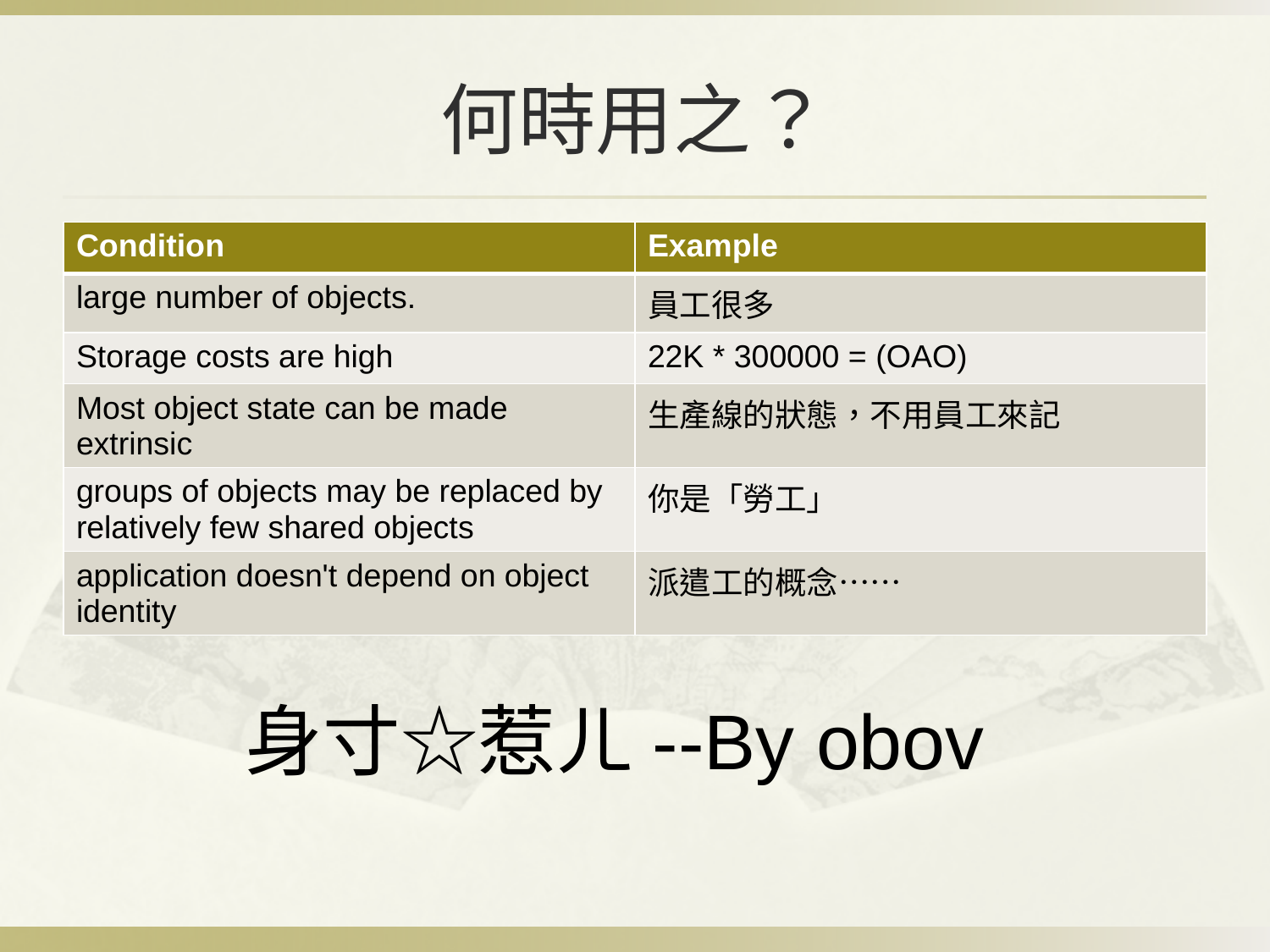

# 何時用之？
| Condition | Example |
| --- | --- |
| large number of objects. | 員工很多 |
| Storage costs are high | 22K \* 300000 = (OAO) |
| Most object state can be made extrinsic | 生產線的狀態，不用員工來記 |
| groups of objects may be replaced by relatively few shared objects | 你是「勞工」 |
| application doesn't depend on object identity | 派遣工的概念…… |
身寸☆惹ㄦ--By obov